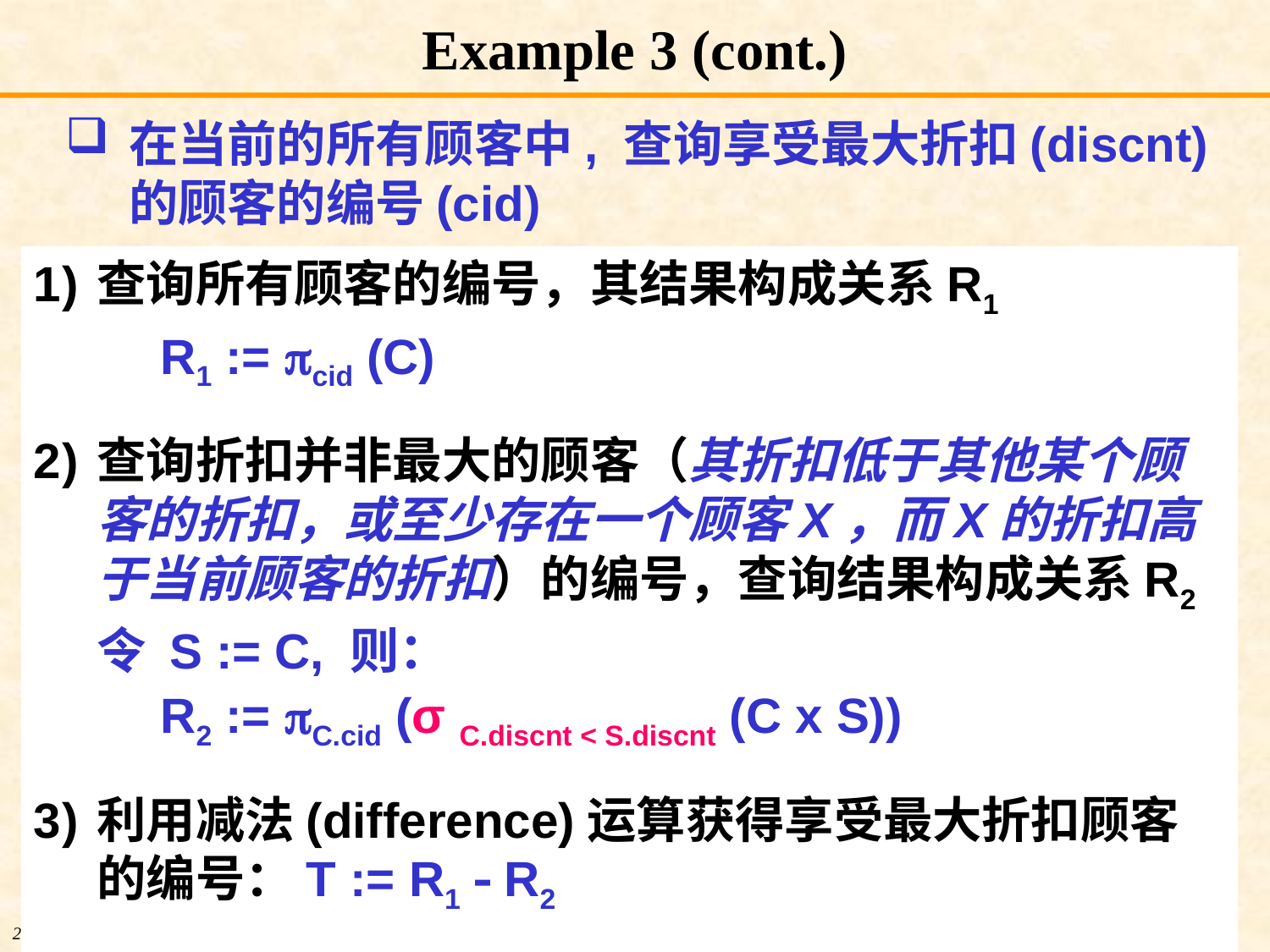

# Example 3 (cont.)
在当前的所有顾客中, 查询享受最大折扣(discnt)的顾客的编号(cid)
查询所有顾客的编号，其结果构成关系R1
R1 := πcid (C)

查询折扣并非最大的顾客（其折扣低于其他某个顾客的折扣，或至少存在一个顾客X，而X的折扣高于当前顾客的折扣）的编号，查询结果构成关系R2
令 S := C, 则：
R2 := πC.cid (σ C.discnt < S.discnt (C x S))

利用减法(difference)运算获得享受最大折扣顾客的编号：T := R1 − R2
129
2007年度-教育部-IBM精品课程-南京大学计算机科学与技术系